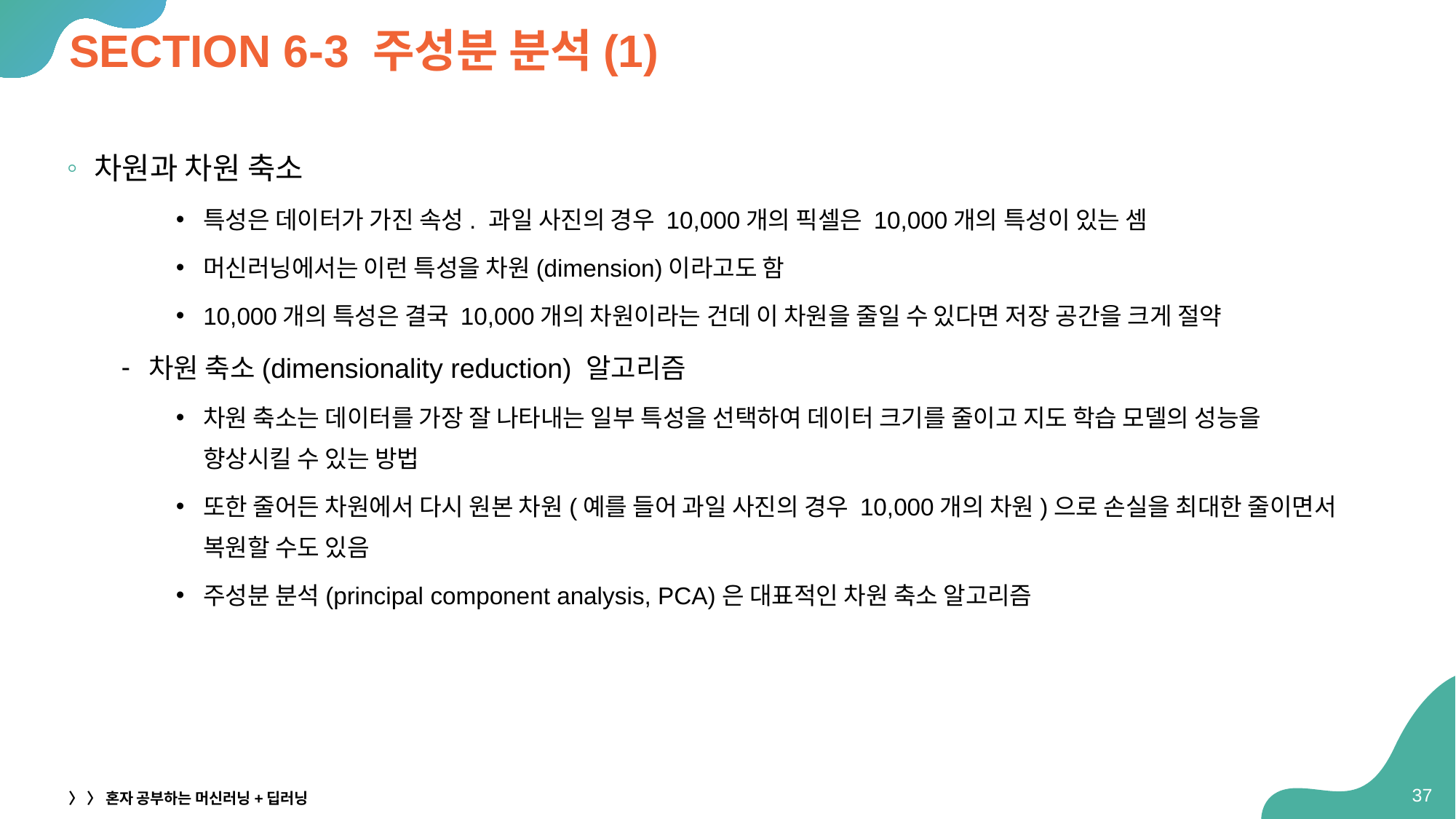

# SECTION 6-3 주성분 분석(1)
차원과 차원 축소
특성은 데이터가 가진 속성. 과일 사진의 경우 10,000개의 픽셀은 10,000개의 특성이 있는 셈
머신러닝에서는 이런 특성을 차원(dimension)이라고도 함
10,000개의 특성은 결국 10,000개의 차원이라는 건데 이 차원을 줄일 수 있다면 저장 공간을 크게 절약
차원 축소(dimensionality reduction) 알고리즘
차원 축소는 데이터를 가장 잘 나타내는 일부 특성을 선택하여 데이터 크기를 줄이고 지도 학습 모델의 성능을 향상시킬 수 있는 방법
또한 줄어든 차원에서 다시 원본 차원(예를 들어 과일 사진의 경우 10,000개의 차원)으로 손실을 최대한 줄이면서 복원할 수도 있음
주성분 분석(principal component analysis, PCA)은 대표적인 차원 축소 알고리즘
37
〉 〉 혼자 공부하는 머신러닝+딥러닝